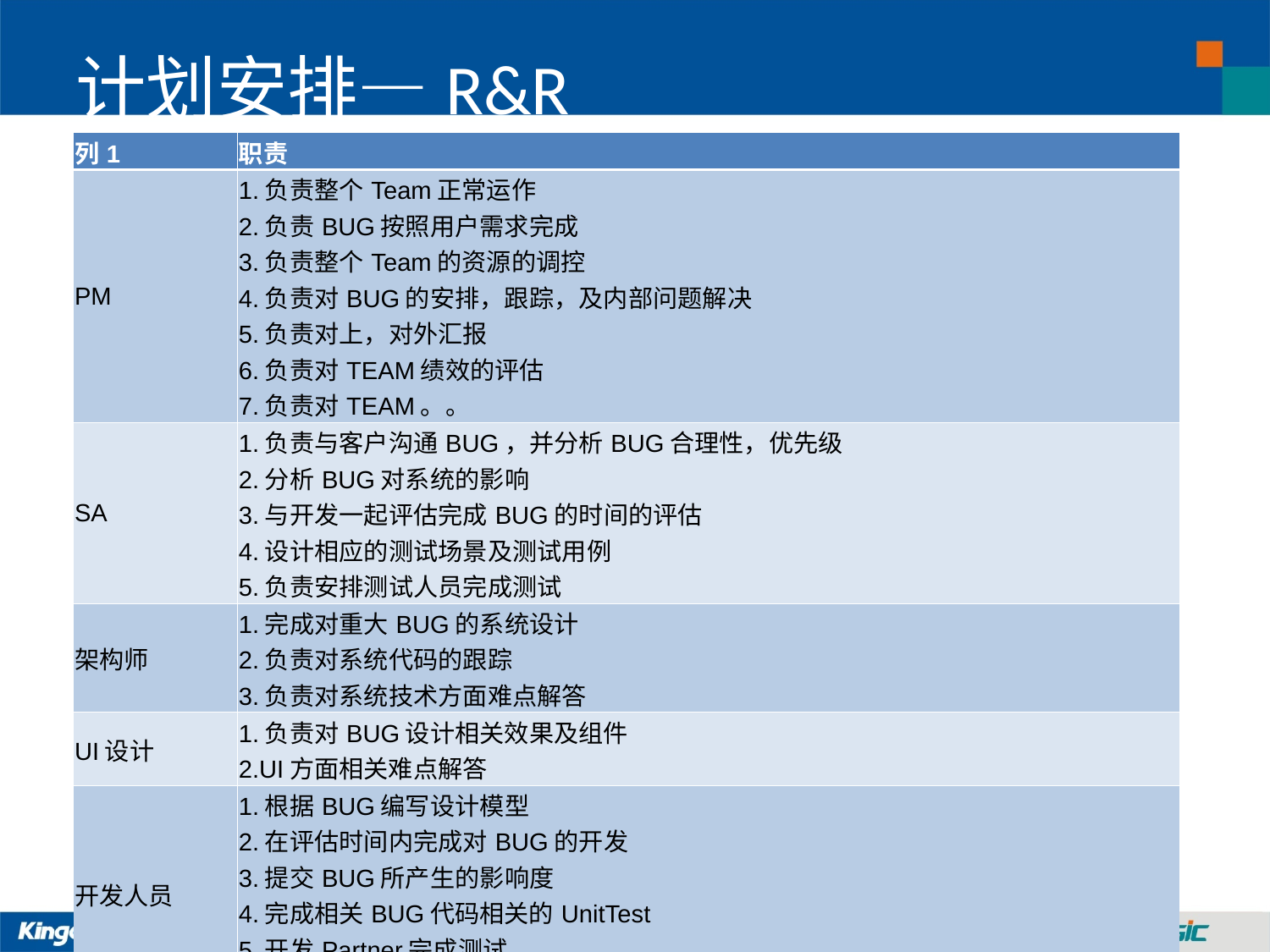

# 计划安排—R&R
| 列1 | 职责 |
| --- | --- |
| PM | 1.负责整个Team正常运作 2.负责BUG按照用户需求完成 3.负责整个Team的资源的调控 4.负责对BUG的安排，跟踪，及内部问题解决 5.负责对上，对外汇报 6.负责对TEAM绩效的评估 7.负责对TEAM。。 |
| SA | 1.负责与客户沟通BUG，并分析BUG合理性，优先级 2.分析BUG对系统的影响 3.与开发一起评估完成BUG的时间的评估 4.设计相应的测试场景及测试用例 5.负责安排测试人员完成测试 |
| 架构师 | 1.完成对重大BUG的系统设计 2.负责对系统代码的跟踪 3.负责对系统技术方面难点解答 |
| UI设计 | 1.负责对BUG设计相关效果及组件 2.UI方面相关难点解答 |
| 开发人员 | 1.根据BUG编写设计模型 2.在评估时间内完成对BUG的开发 3.提交BUG所产生的影响度 4.完成相关BUG代码相关的UnitTest 5.开发Partner完成测试 6.提交BUG引起的数据库更新脚本 |
| 测试人员 | 1.编写BUG相关的测试场景 2.验证BUG功能及影响功能的测试 3.Fund bug,truck fix status 4.出具测试报告 |
| 部署人员 | 1.对代码打包 2.内网部署代码 3.外网PP环境部署代码 4.外网生产环境部署代码 |
| DBA | 1.收集整理相关数据更新脚本 2.Apply相关脚本到相应的系统，如内网测试库，外网PP库，外网生产库 |